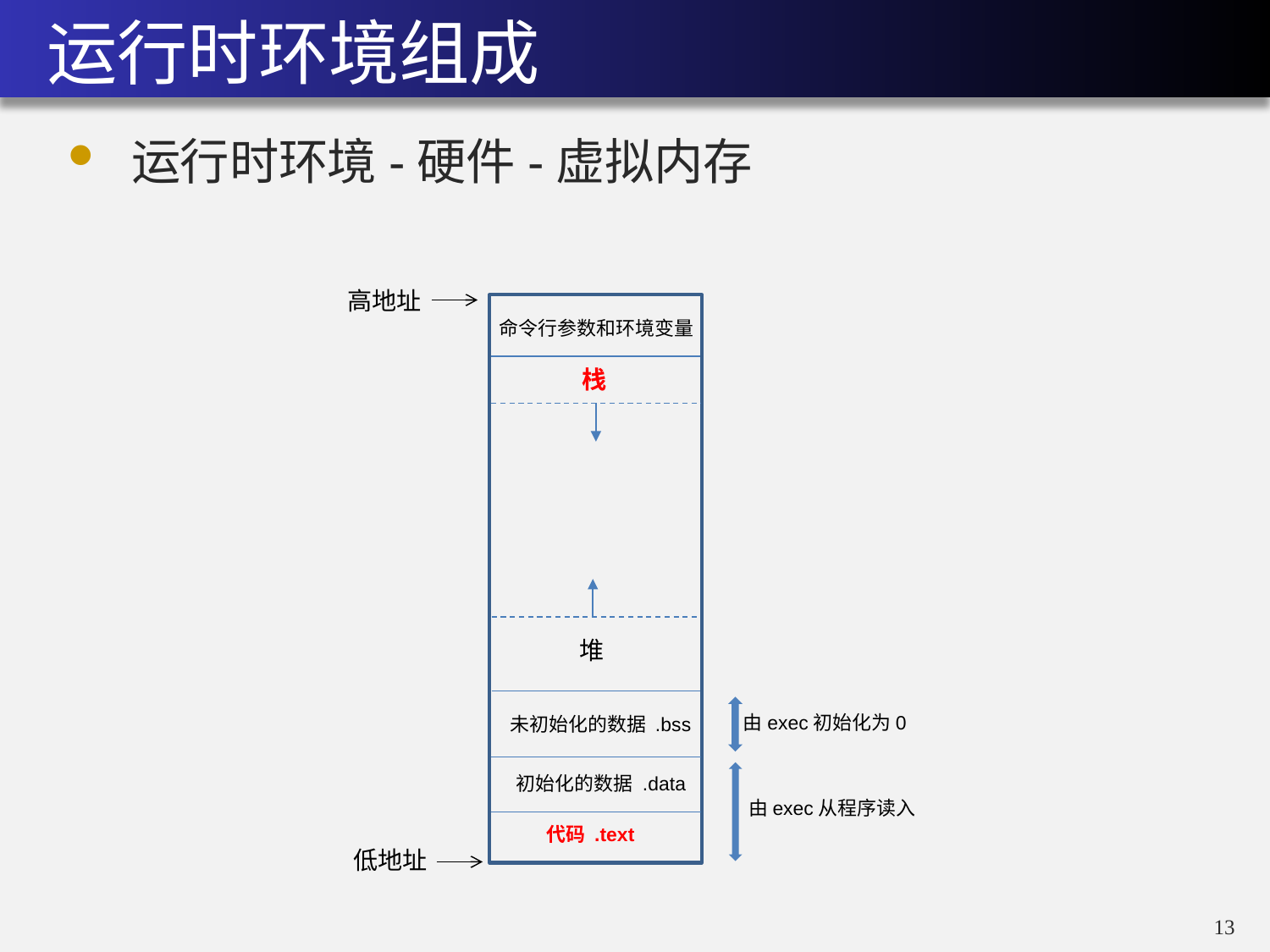

# 运行时环境组成
运行时环境-硬件-虚拟内存
高地址

命令行参数和环境变量
栈
堆

由exec初始化为0
未初始化的数据 .bss

初始化的数据 .data
由exec从程序读入
代码 .text
低地址
13